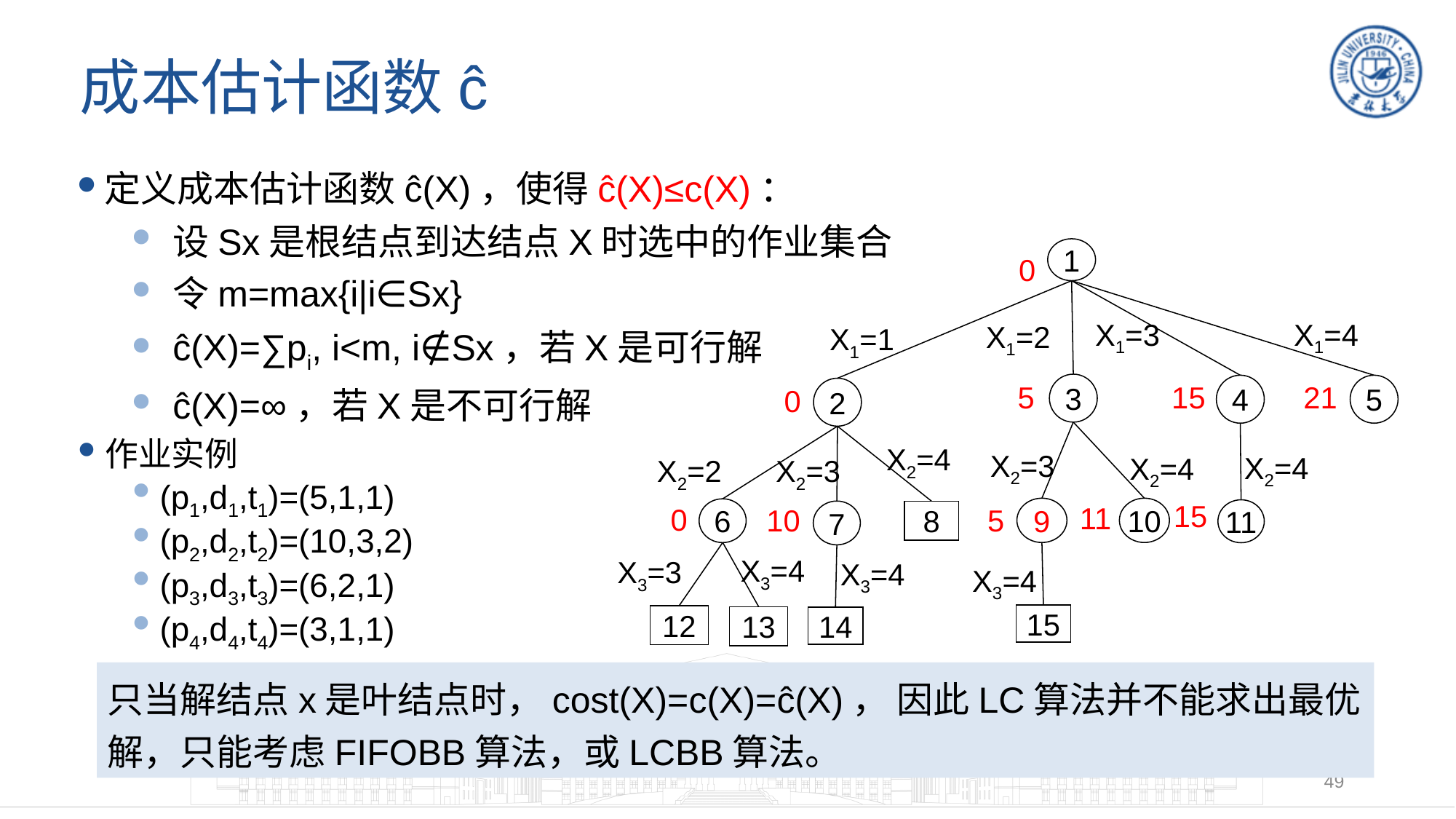

# 成本估计函数ĉ
定义成本估计函数ĉ(X)，使得ĉ(X)≤c(X)：
设Sx是根结点到达结点X时选中的作业集合
令m=max{i|i∈Sx}
ĉ(X)=∑pi, i<m, i∉Sx，若X是可行解
ĉ(X)=∞，若X是不可行解

1
X1=3
X1=4
X1=2
X1=1
3
4
5
2
0
15
5
21
0
X2=3
X2=4
9
10
X2=4
X2=2
X2=3
6
7
8
作业实例
(p1,d1,t1)=(5,1,1)
(p2,d2,t2)=(10,3,2)
(p3,d3,t3)=(6,2,1)
(p4,d4,t4)=(3,1,1)
X2=4
15
11
0
10
5
11
X3=4
X3=3
12
13
X3=4
X3=4
15
14
只当解结点x是叶结点时，cost(X)=c(X)=ĉ(X)， 因此LC算法并不能求出最优解，只能考虑FIFOBB算法，或LCBB算法。
49